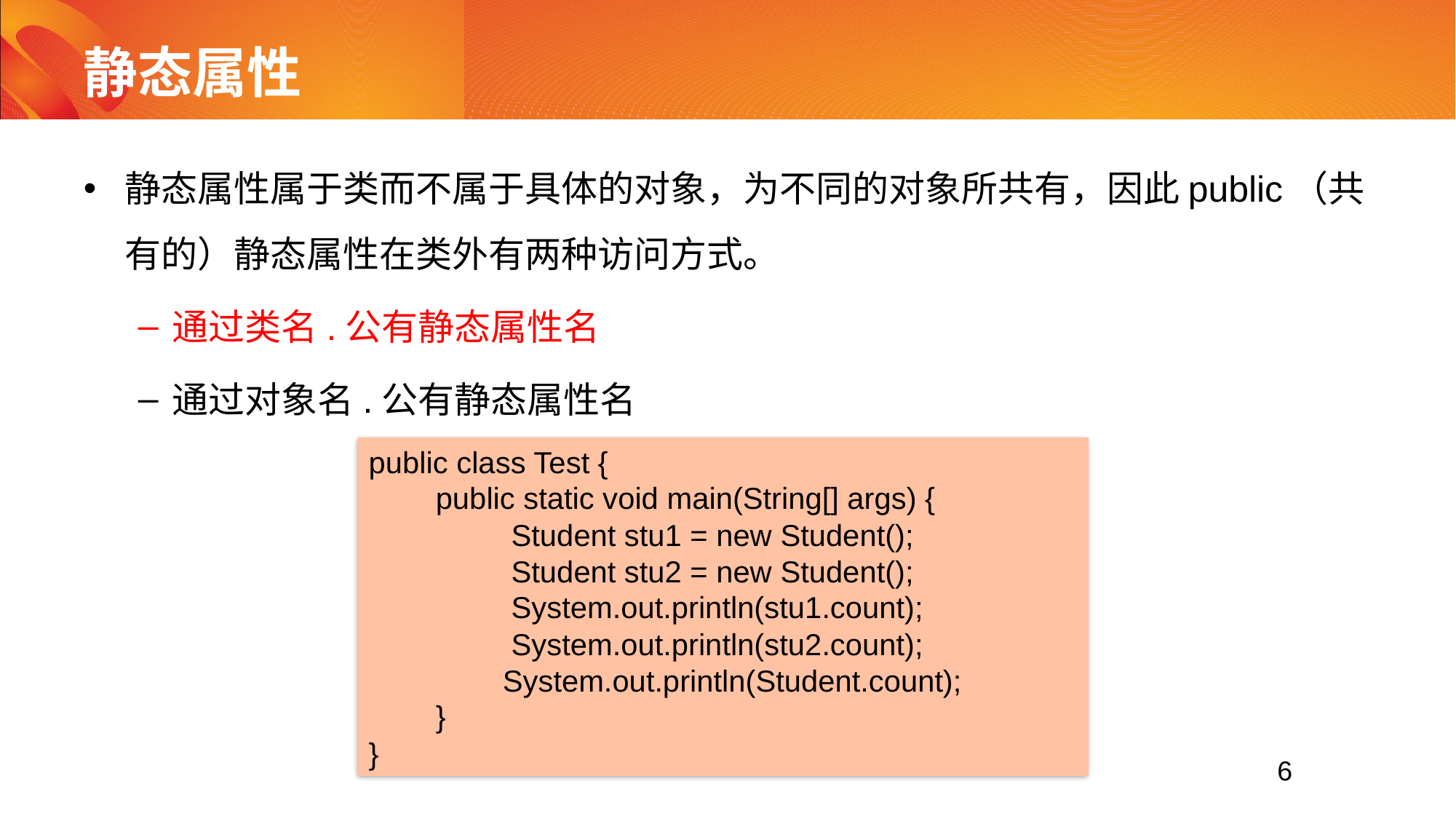

# 静态属性
静态属性属于类而不属于具体的对象，为不同的对象所共有，因此public（共有的）静态属性在类外有两种访问方式。
通过类名.公有静态属性名
通过对象名.公有静态属性名
public class Test {
        public static void main(String[] args) {
	    Student stu1 = new Student();
	    Student stu2 = new Student();
	    System.out.println(stu1.count);
	    System.out.println(stu2.count);
                System.out.println(Student.count);
        }
}